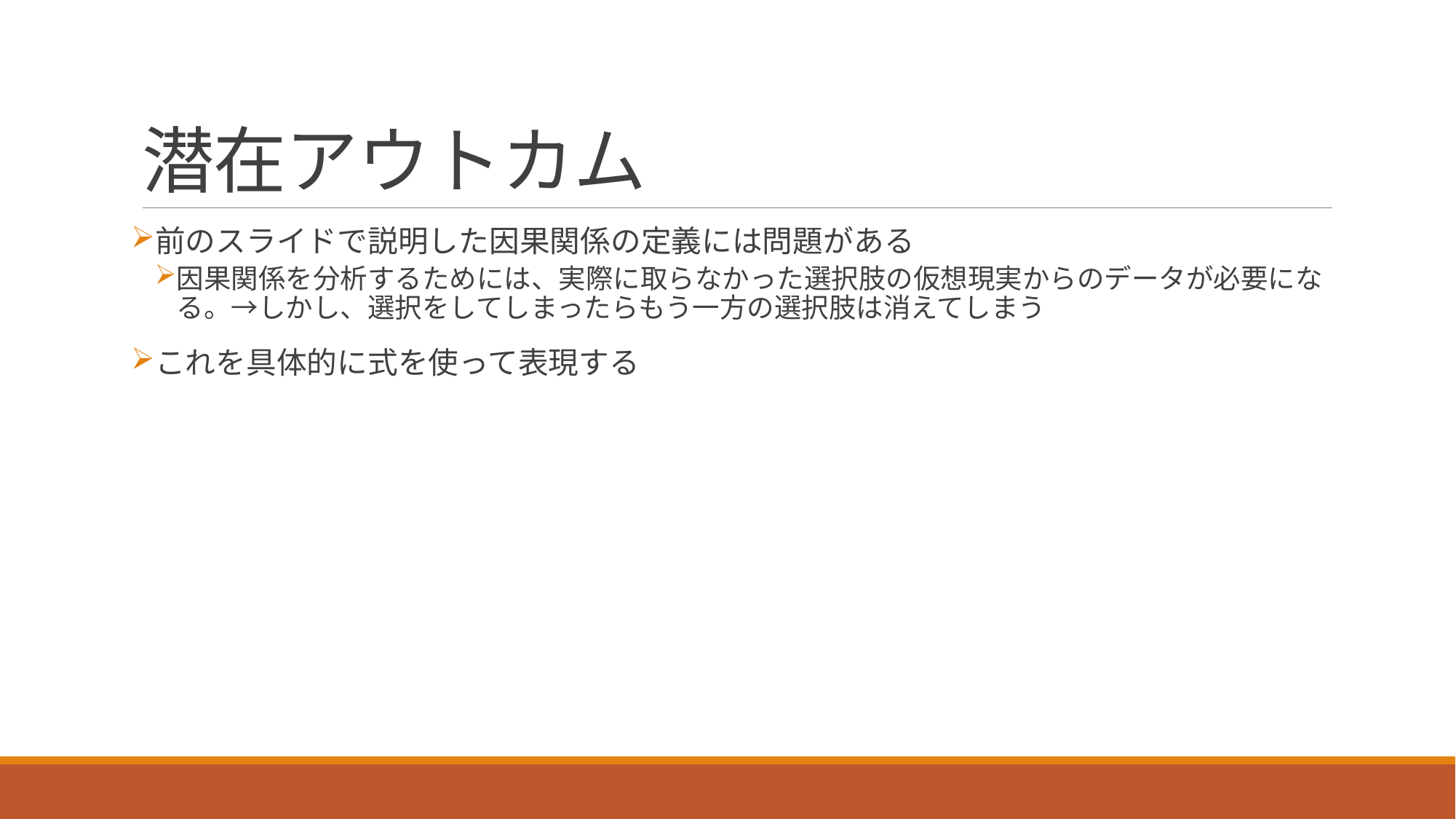

# 潜在アウトカム
前のスライドで説明した因果関係の定義には問題がある
因果関係を分析するためには、実際に取らなかった選択肢の仮想現実からのデータが必要になる。→しかし、選択をしてしまったらもう一方の選択肢は消えてしまう
これを具体的に式を使って表現する